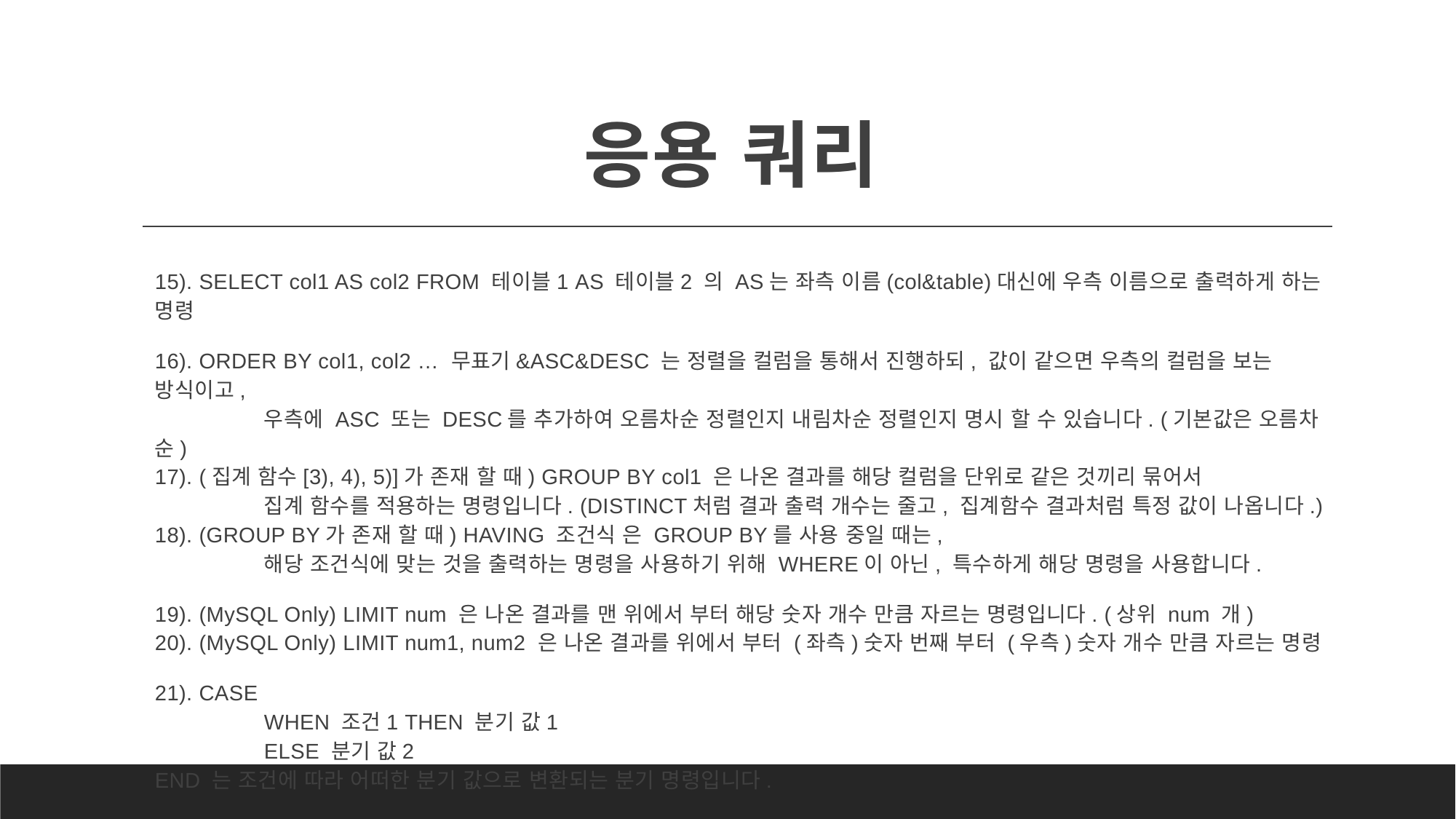

# 응용 쿼리
15). SELECT col1 AS col2 FROM 테이블1 AS 테이블2 의 AS는 좌측 이름(col&table)대신에 우측 이름으로 출력하게 하는 명령
16). ORDER BY col1, col2 … 무표기&ASC&DESC 는 정렬을 컬럼을 통해서 진행하되, 값이 같으면 우측의 컬럼을 보는 방식이고,
	우측에 ASC 또는 DESC를 추가하여 오름차순 정렬인지 내림차순 정렬인지 명시 할 수 있습니다. (기본값은 오름차순)
17). (집계 함수[3), 4), 5)]가 존재 할 때) GROUP BY col1 은 나온 결과를 해당 컬럼을 단위로 같은 것끼리 묶어서
	집계 함수를 적용하는 명령입니다. (DISTINCT처럼 결과 출력 개수는 줄고, 집계함수 결과처럼 특정 값이 나옵니다.)
18). (GROUP BY가 존재 할 때) HAVING 조건식 은 GROUP BY를 사용 중일 때는,
	해당 조건식에 맞는 것을 출력하는 명령을 사용하기 위해 WHERE이 아닌, 특수하게 해당 명령을 사용합니다.
19). (MySQL Only) LIMIT num 은 나온 결과를 맨 위에서 부터 해당 숫자 개수 만큼 자르는 명령입니다. (상위 num 개)
20). (MySQL Only) LIMIT num1, num2 은 나온 결과를 위에서 부터 (좌측)숫자 번째 부터 (우측)숫자 개수 만큼 자르는 명령
21). CASE
	WHEN 조건1 THEN 분기 값1
	ELSE 분기 값2
END 는 조건에 따라 어떠한 분기 값으로 변환되는 분기 명령입니다.
이외에도 인덱스, 트리거, 스토어드 프로시저 등의 고급 기법도 알아 두시면, 도움 될 수 있습니다.